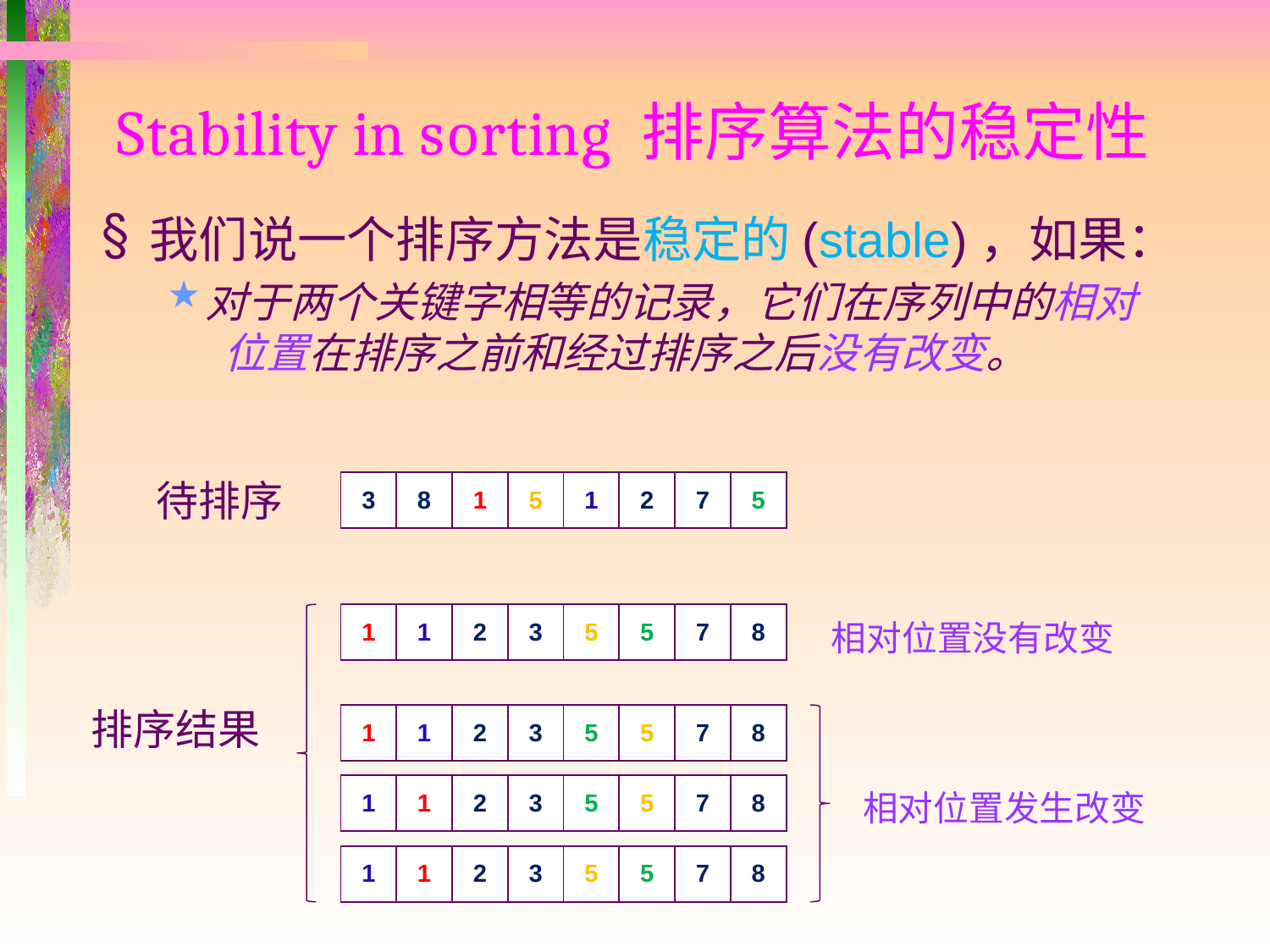

# Stability in sorting 排序算法的稳定性
我们说一个排序方法是稳定的(stable)，如果：
对于两个关键字相等的记录，它们在序列中的相对
  位置在排序之前和经过排序之后没有改变。
待排序
| 3 | 8 | 1 | 5 | 1 | 2 | 7 | 5 |
| --- | --- | --- | --- | --- | --- | --- | --- |

| 1 | 1 | 2 | 3 | 5 | 5 | 7 | 8 |
| --- | --- | --- | --- | --- | --- | --- | --- |
相对位置没有改变
排序结果
| 1 | 1 | 2 | 3 | 5 | 5 | 7 | 8 |
| --- | --- | --- | --- | --- | --- | --- | --- |

| 1 | 1 | 2 | 3 | 5 | 5 | 7 | 8 |
| --- | --- | --- | --- | --- | --- | --- | --- |
相对位置发生改变
| 1 | 1 | 2 | 3 | 5 | 5 | 7 | 8 |
| --- | --- | --- | --- | --- | --- | --- | --- |